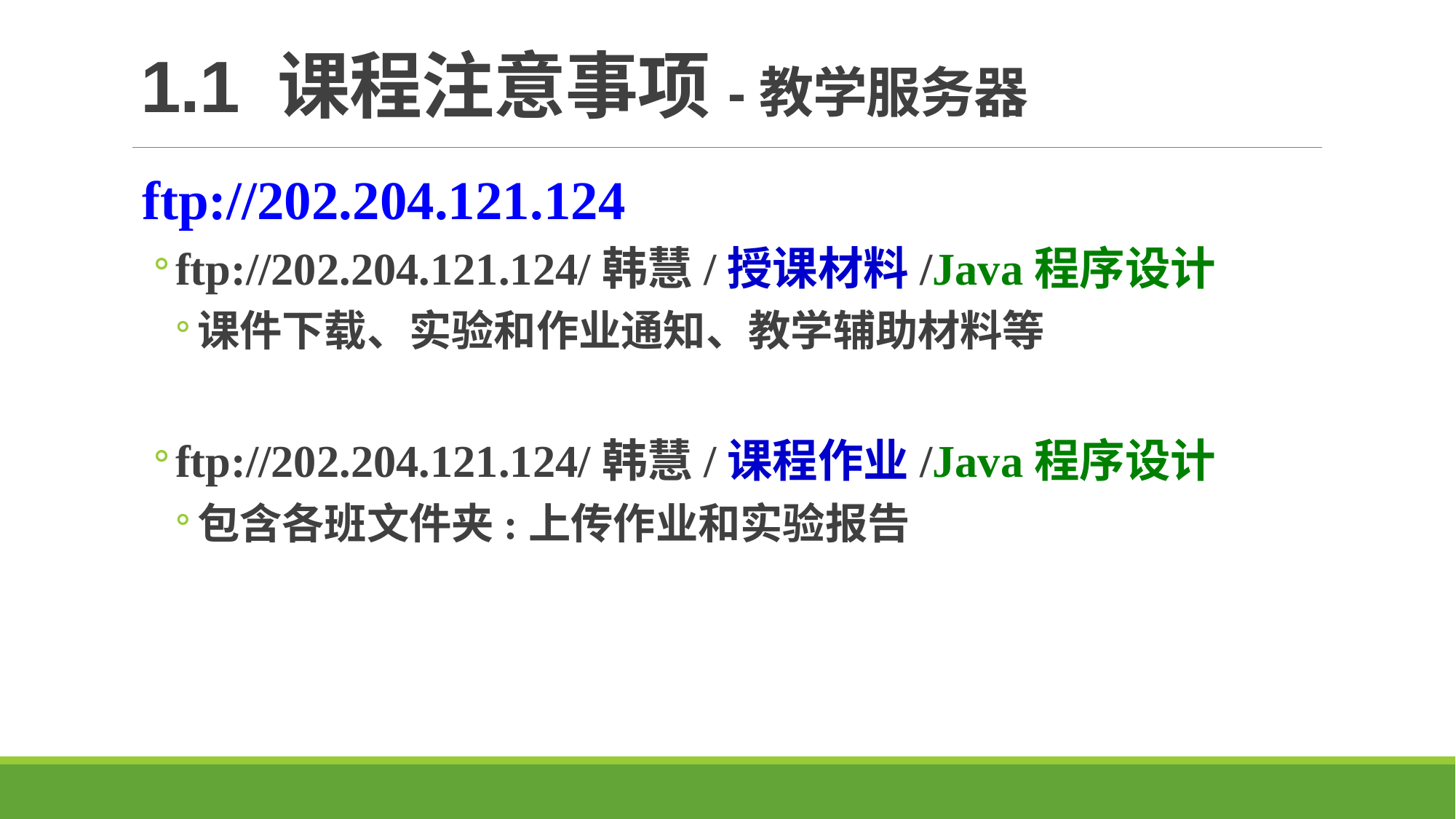

# 1.1 课程注意事项-教学服务器
ftp://202.204.121.124
ftp://202.204.121.124/韩慧/授课材料/Java程序设计
课件下载、实验和作业通知、教学辅助材料等

ftp://202.204.121.124/韩慧/课程作业/Java程序设计
包含各班文件夹:上传作业和实验报告